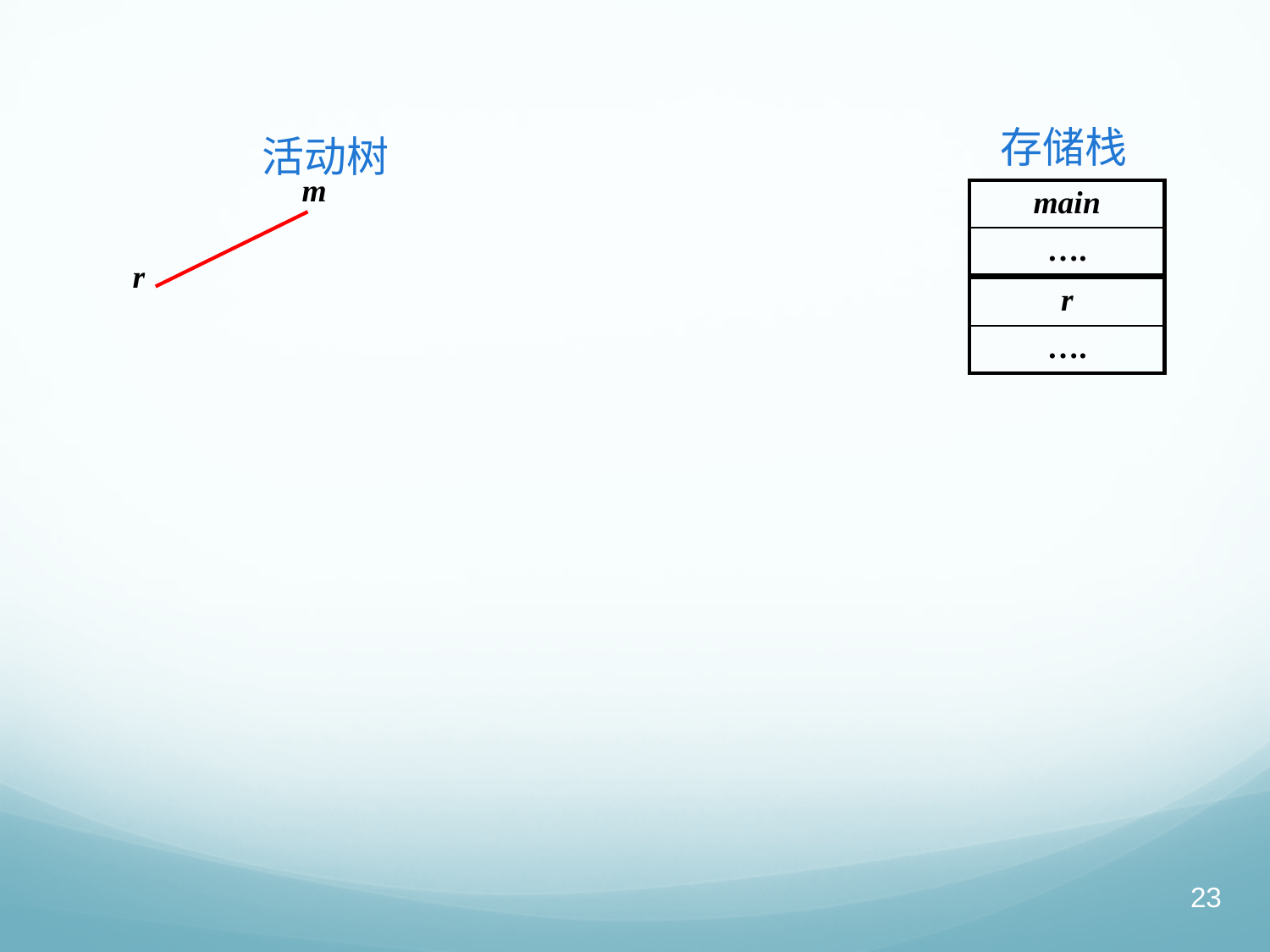

存储栈
活动树
m
| main |
| --- |
| …. |

r
| r |
| --- |
| …. |
23